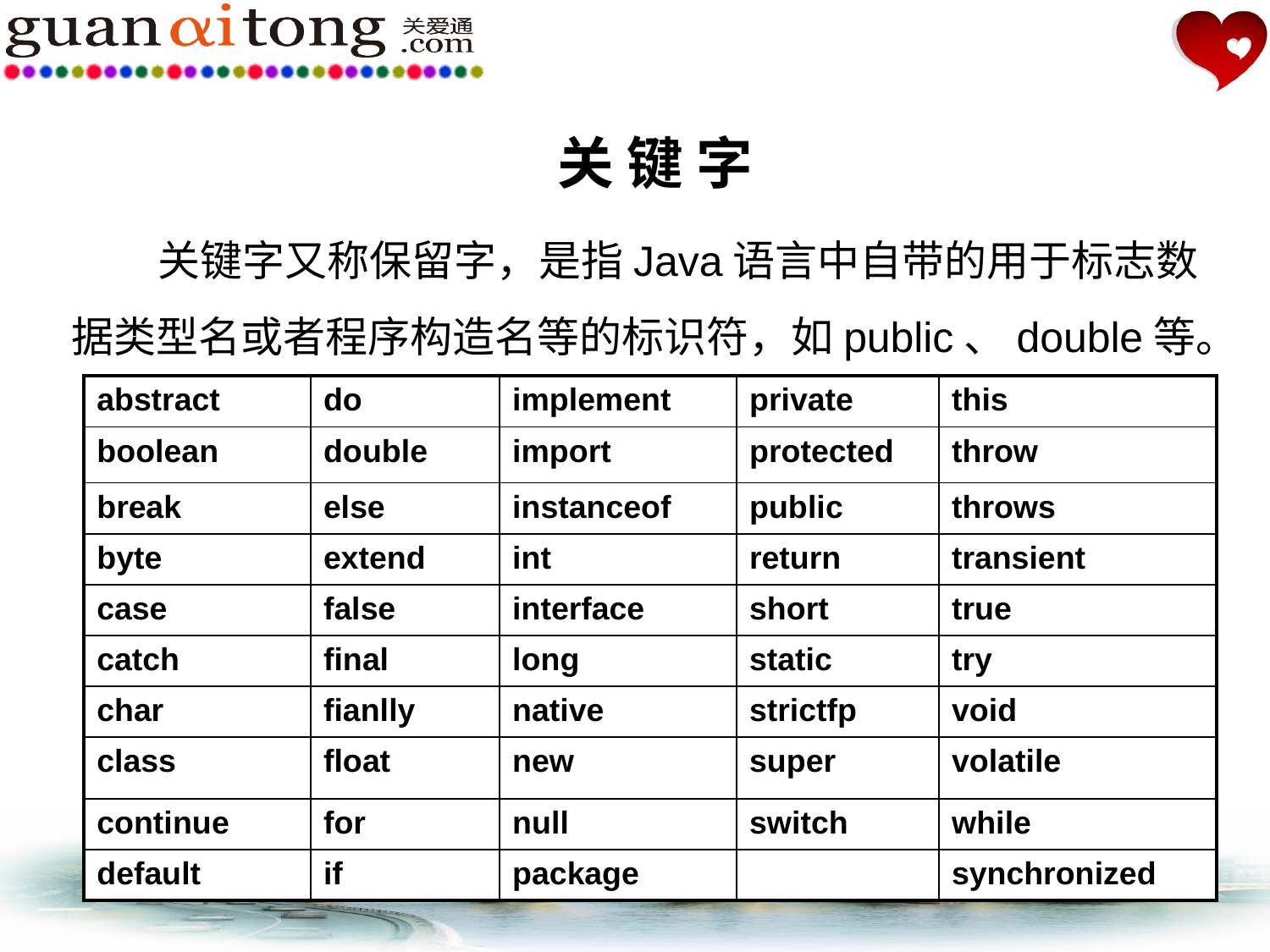

关 键 字
        关键字又称保留字，是指Java语言中自带的用于标志数据类型名或者程序构造名等的标识符，如public、double等。
| abstract | do | implement | private | this |
| --- | --- | --- | --- | --- |
| boolean | double | import | protected | throw |
| break | else | instanceof | public | throws |
| byte | extend | int | return | transient |
| case | false | interface | short | true |
| catch | final | long | static | try |
| char | fianlly | native | strictfp | void |
| class | float | new | super | volatile |
| continue | for | null | switch | while |
| default | if | package |  | synchronized |